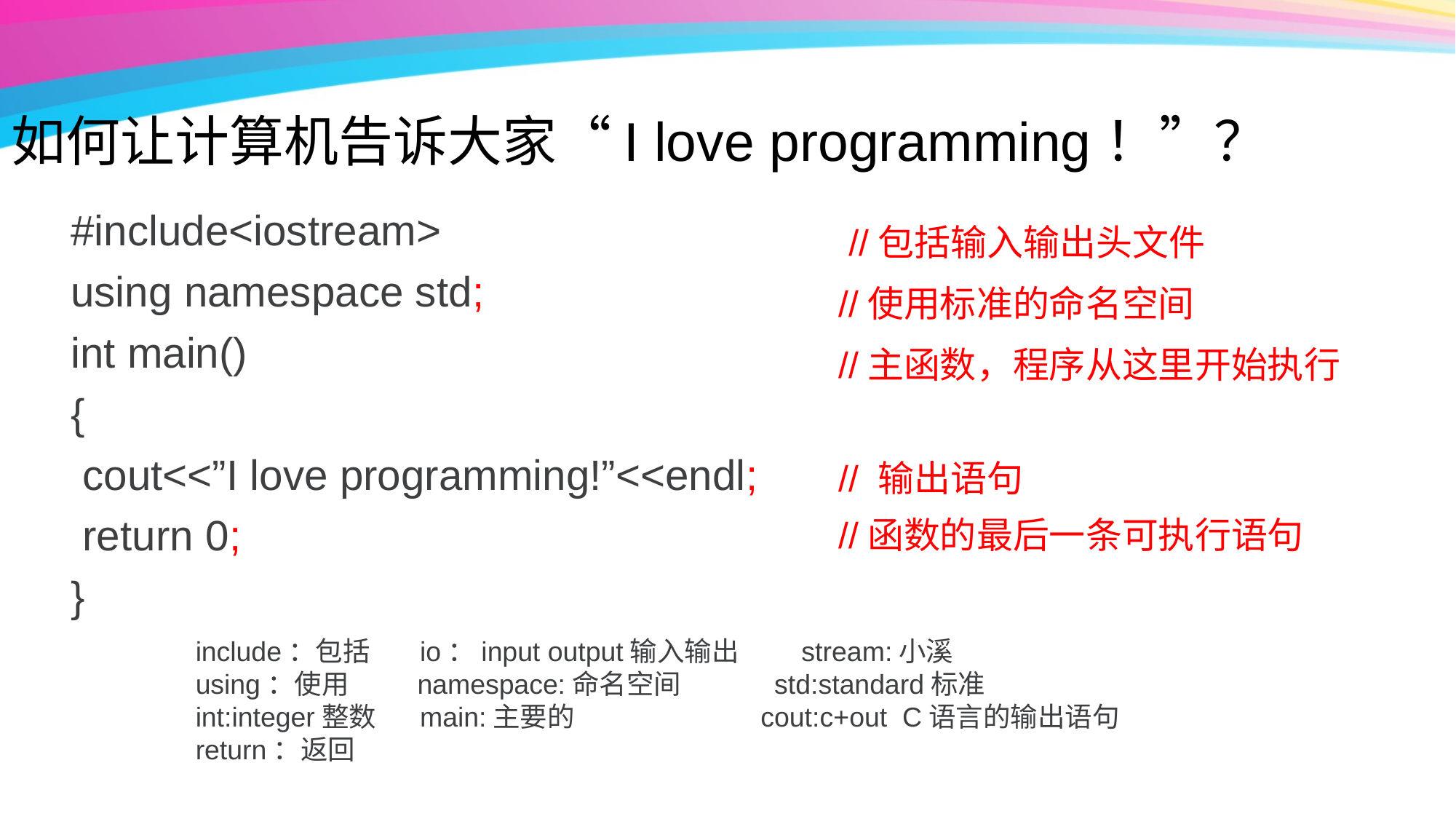

# 如何让计算机告诉大家“I love programming！”？
 //包括输入输出头文件
//使用标准的命名空间
//主函数，程序从这里开始执行

// 输出语句
//函数的最后一条可执行语句

#include<iostream>
using namespace std;
int main()
{
 cout<<”I love programming!”<<endl;
 return 0;
}
include：包括       io：input output输入输出         stream:小溪
using：使用          namespace:命名空间              std:standard标准
int:integer整数      main:主要的                             cout:c+out  C语言的输出语句
return：返回